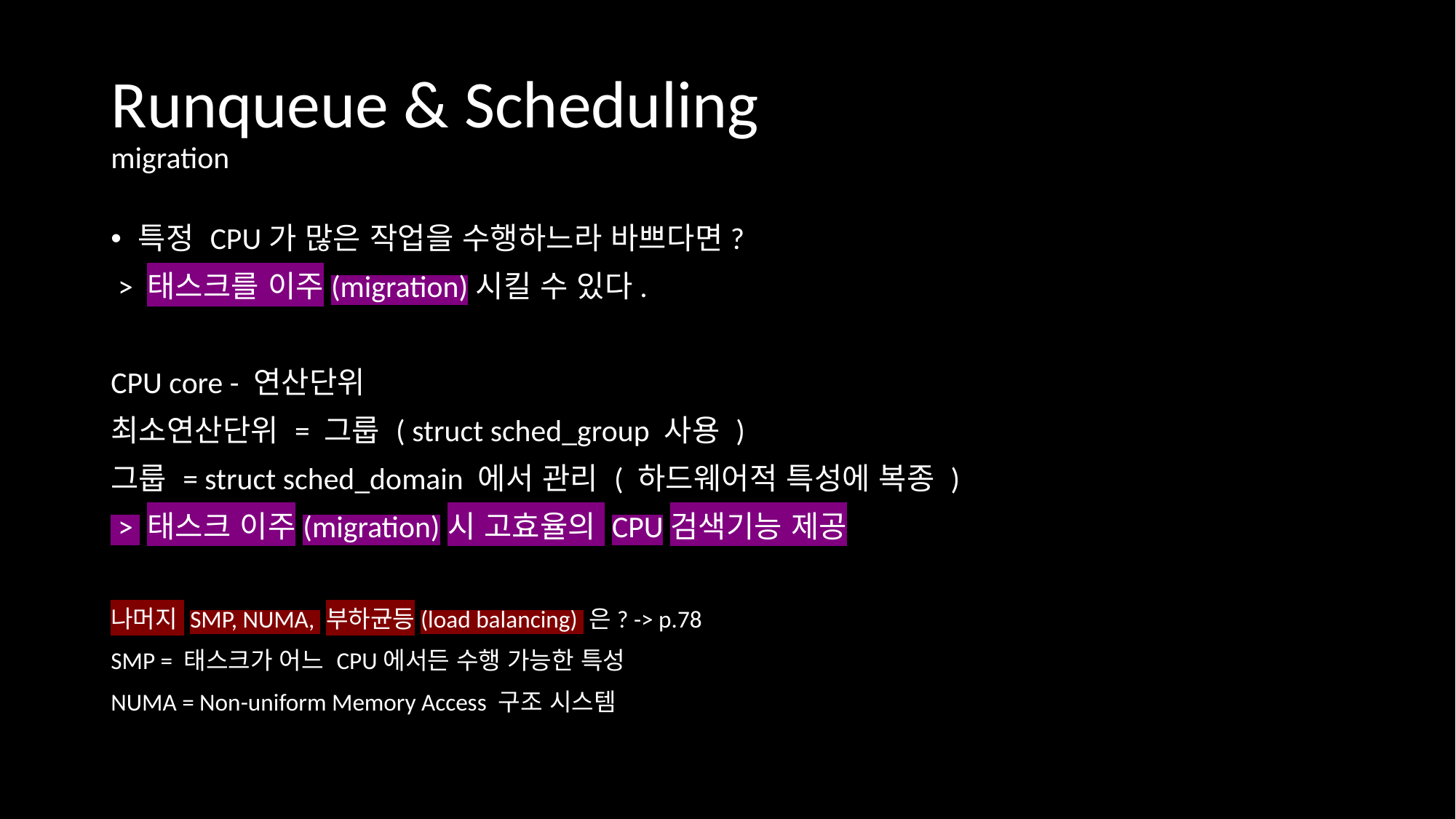

# Runqueue & Scheduling migration
특정 CPU가 많은 작업을 수행하느라 바쁘다면?
 > 태스크를 이주(migration)시킬 수 있다.

CPU core - 연산단위
최소연산단위 = 그룹 ( struct sched_group 사용 )
그룹 = struct sched_domain 에서 관리 ( 하드웨어적 특성에 복종 )
 > 태스크 이주(migration)시 고효율의 CPU검색기능 제공

나머지 SMP, NUMA, 부하균등(load balancing) 은? -> p.78
SMP = 태스크가 어느 CPU에서든 수행 가능한 특성
NUMA = Non-uniform Memory Access 구조 시스템